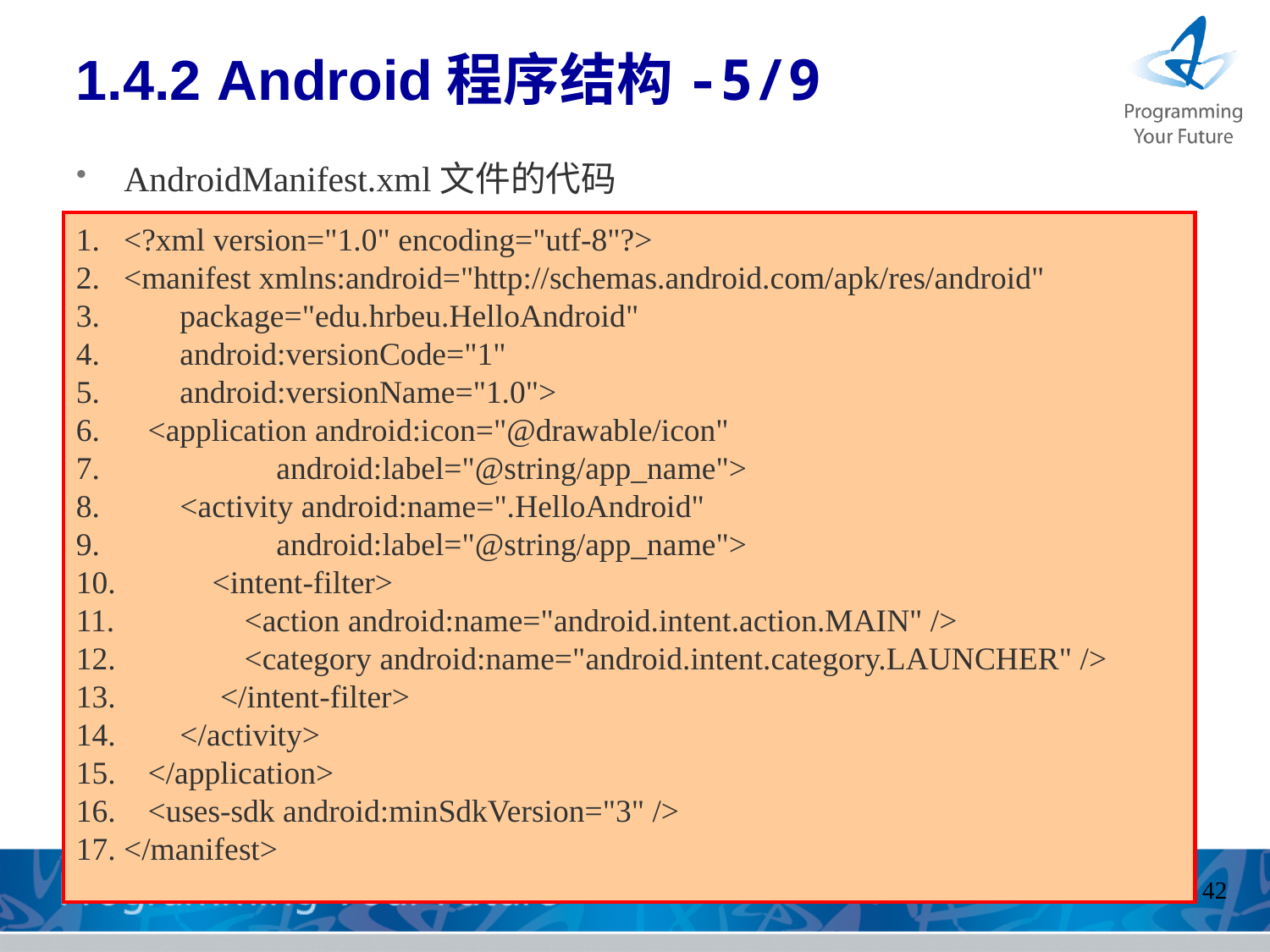

1.4.2 Android程序结构-5/9
AndroidManifest.xml文件的代码
<?xml version="1.0" encoding="utf-8"?>
<manifest xmlns:android="http://schemas.android.com/apk/res/android"
       package="edu.hrbeu.HelloAndroid"
       android:versionCode="1"
       android:versionName="1.0">
   <application android:icon="@drawable/icon"
                   android:label="@string/app_name">
       <activity android:name=".HelloAndroid"
                   android:label="@string/app_name">
           <intent-filter>
               <action android:name="android.intent.action.MAIN" />
               <category android:name="android.intent.category.LAUNCHER" />
            </intent-filter>
       </activity>
   </application>
   <uses-sdk android:minSdkVersion="3" />
</manifest>